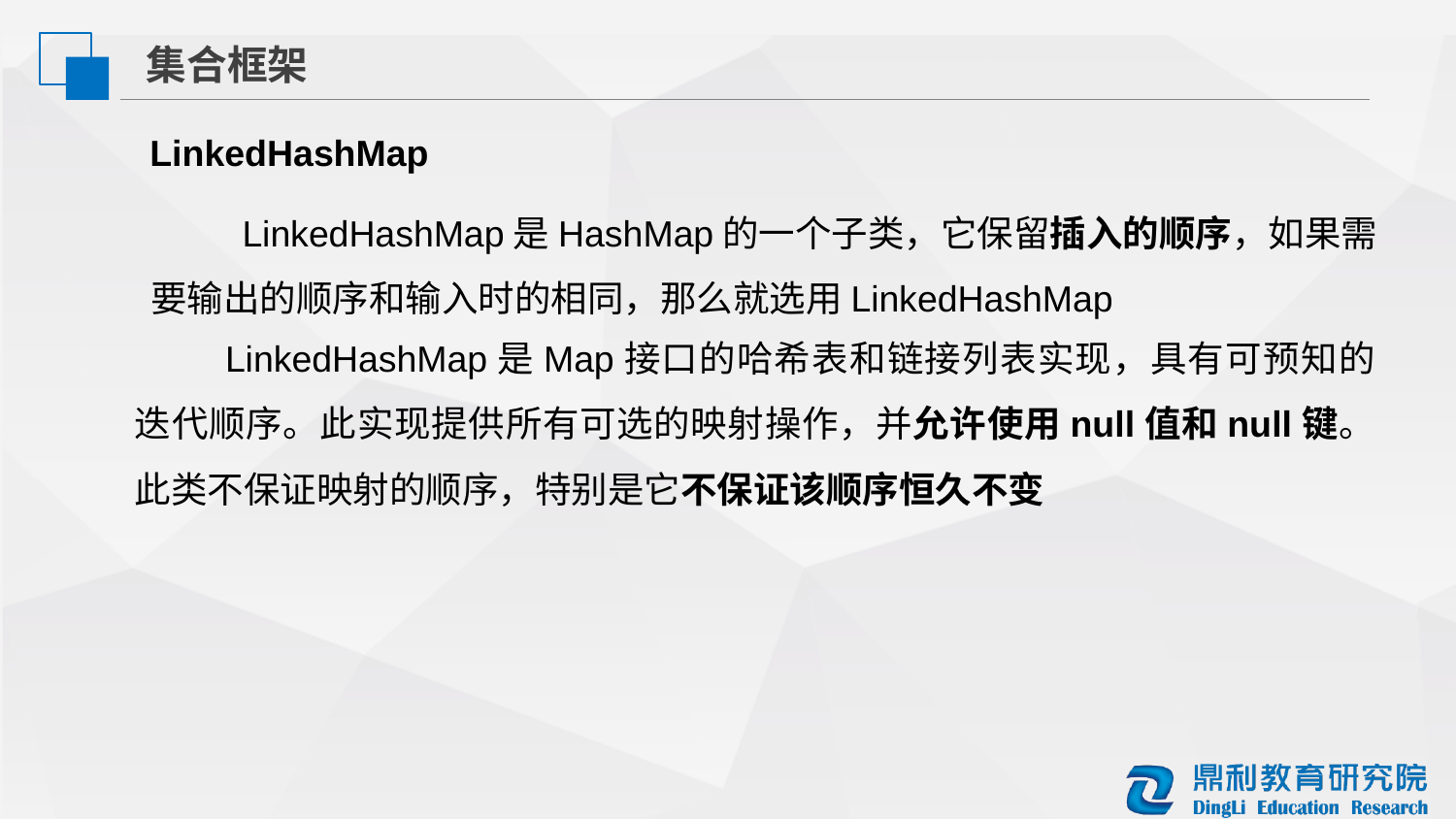

集合框架
LinkedHashMap
         LinkedHashMap是HashMap的一个子类，它保留插入的顺序，如果需要输出的顺序和输入时的相同，那么就选用LinkedHashMap
        LinkedHashMap是Map接口的哈希表和链接列表实现，具有可预知的迭代顺序。此实现提供所有可选的映射操作，并允许使用null值和null键。此类不保证映射的顺序，特别是它不保证该顺序恒久不变